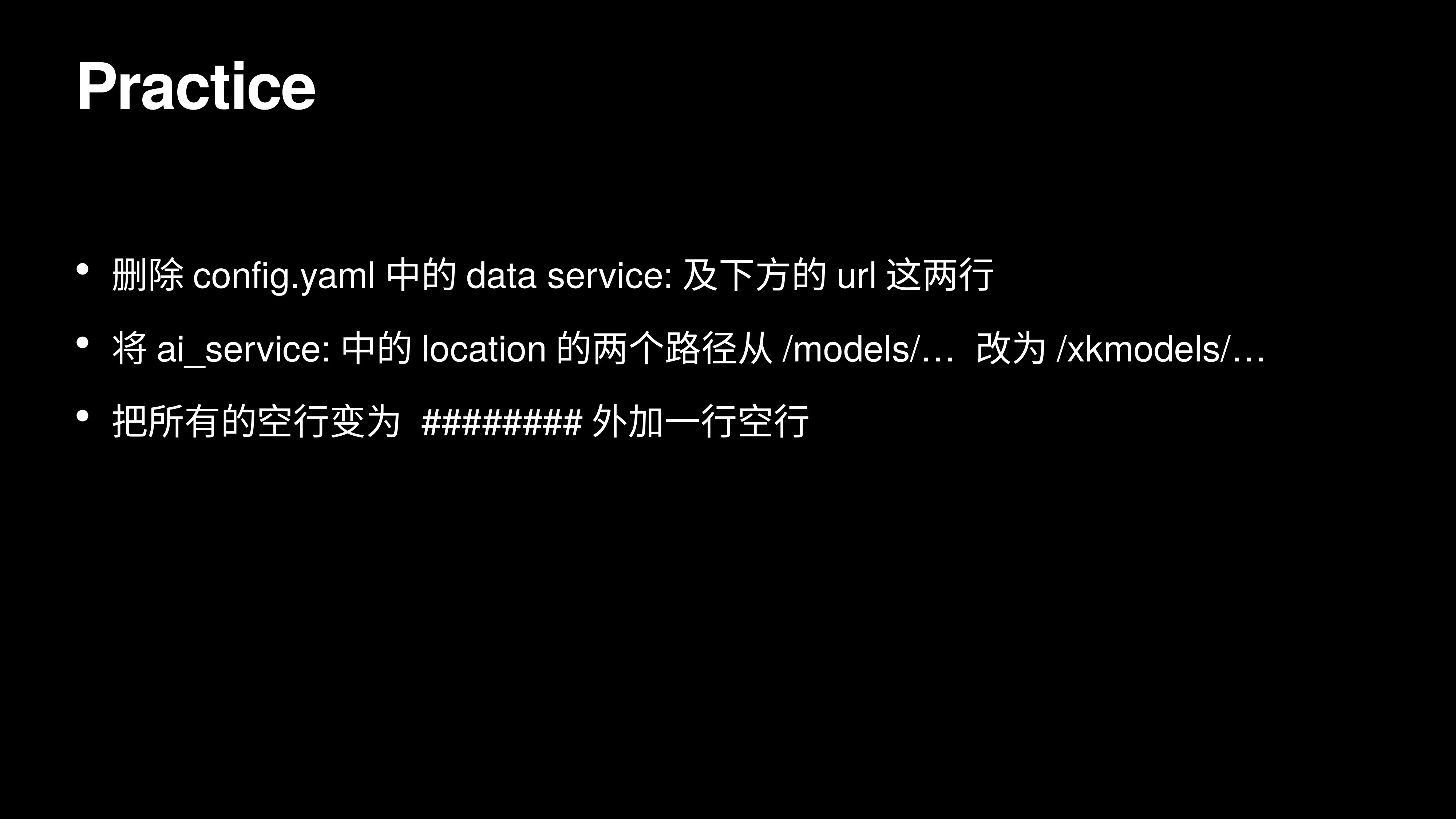

# Practice
删除config.yaml中的data service:及下方的url这两行
将ai_service:中的location的两个路径从/models/… 改为/xkmodels/…
把所有的空行变为 ########外加一行空行